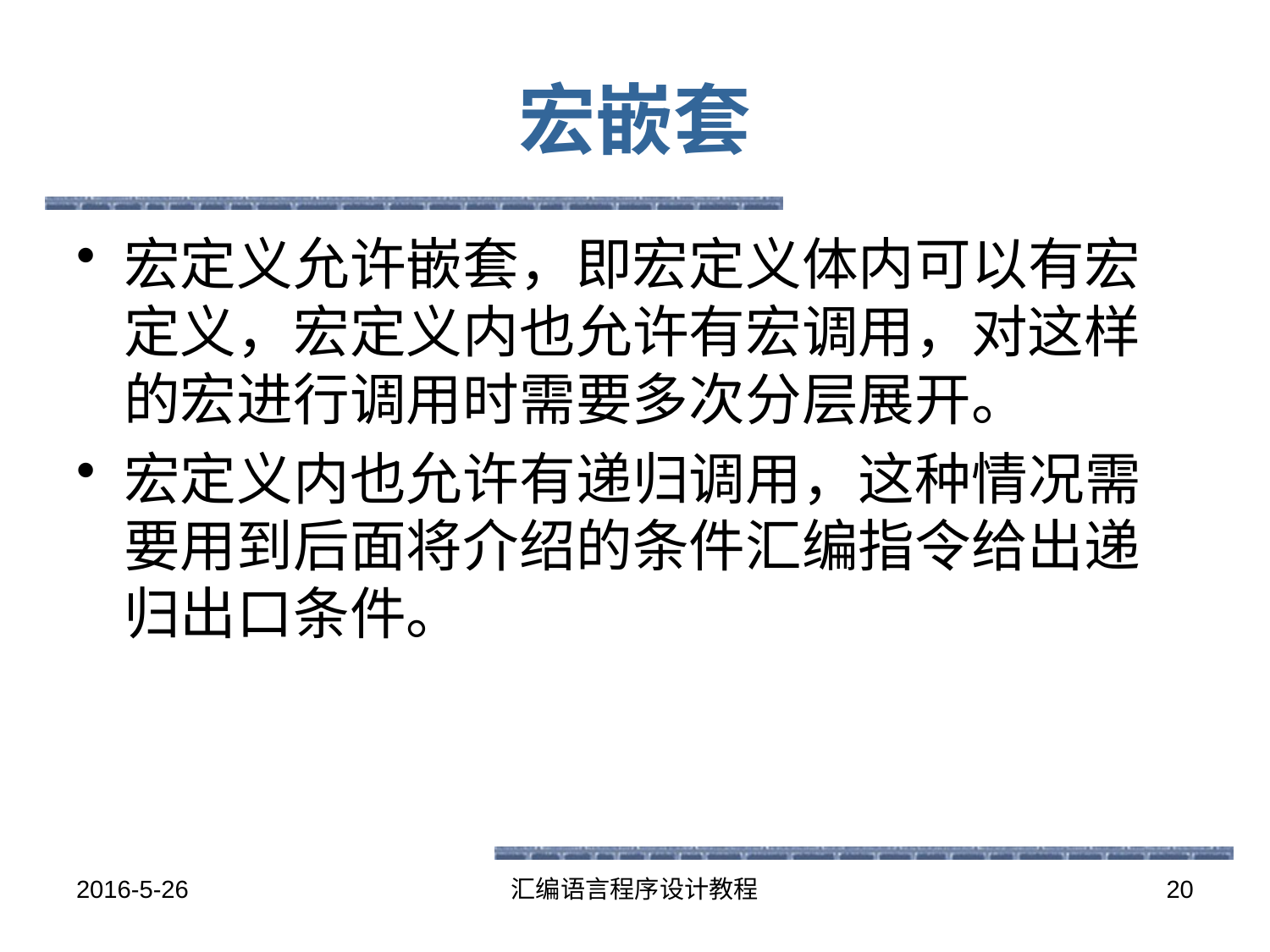

# 宏嵌套
宏定义允许嵌套，即宏定义体内可以有宏定义，宏定义内也允许有宏调用，对这样的宏进行调用时需要多次分层展开。
宏定义内也允许有递归调用，这种情况需要用到后面将介绍的条件汇编指令给出递归出口条件。
2016-5-26
汇编语言程序设计教程
20